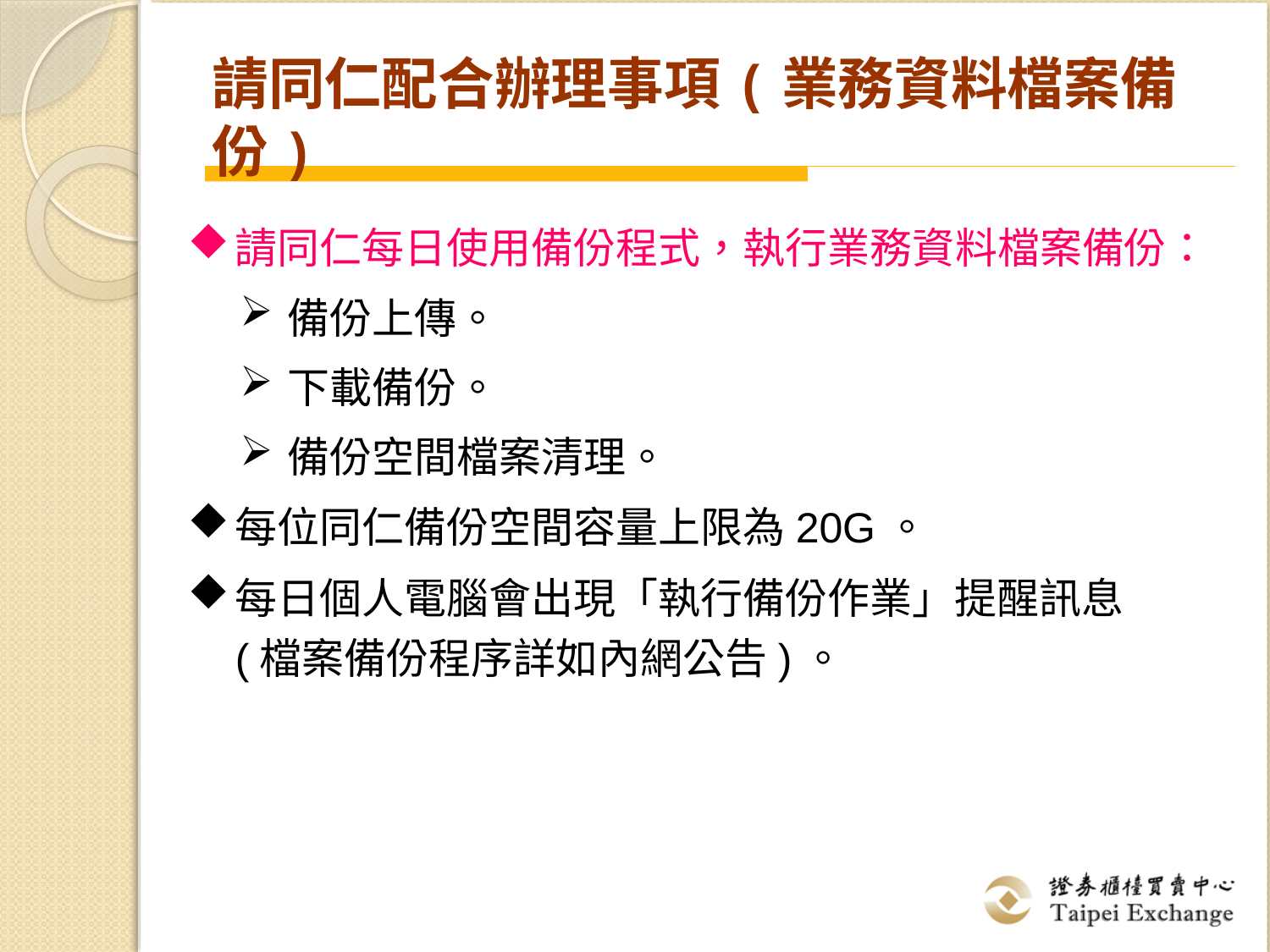

# 請同仁配合辦理事項(業務資料檔案備份)
請同仁每日使用備份程式，執行業務資料檔案備份：
備份上傳。
下載備份。
備份空間檔案清理。
每位同仁備份空間容量上限為20G。
每日個人電腦會出現「執行備份作業」提醒訊息
(檔案備份程序詳如內網公告)。